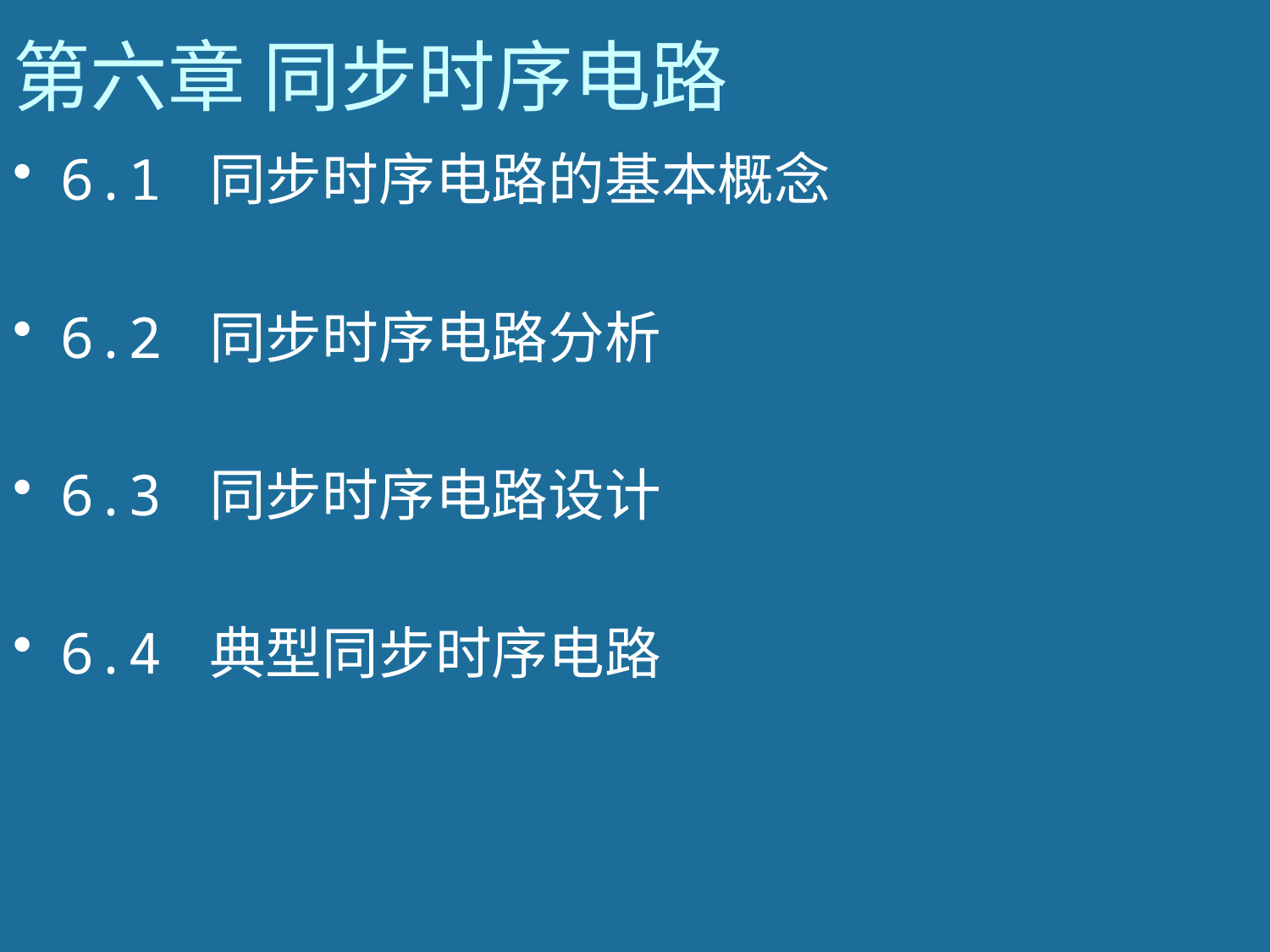

# 第六章 同步时序电路
6.1 同步时序电路的基本概念

6.2 同步时序电路分析

6.3 同步时序电路设计

6.4 典型同步时序电路
3